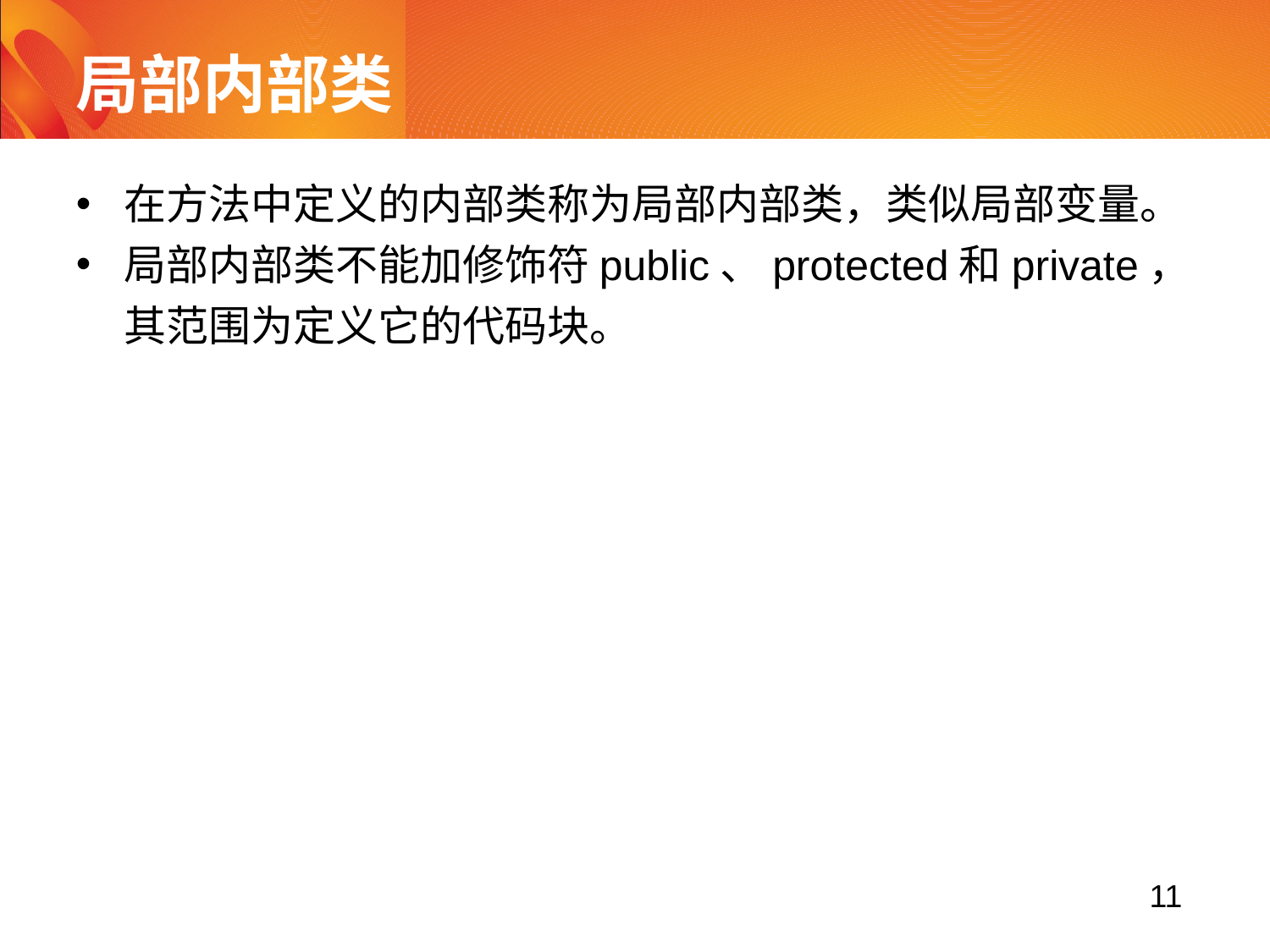

# 局部内部类
在方法中定义的内部类称为局部内部类，类似局部变量。
局部内部类不能加修饰符public、protected和private，其范围为定义它的代码块。